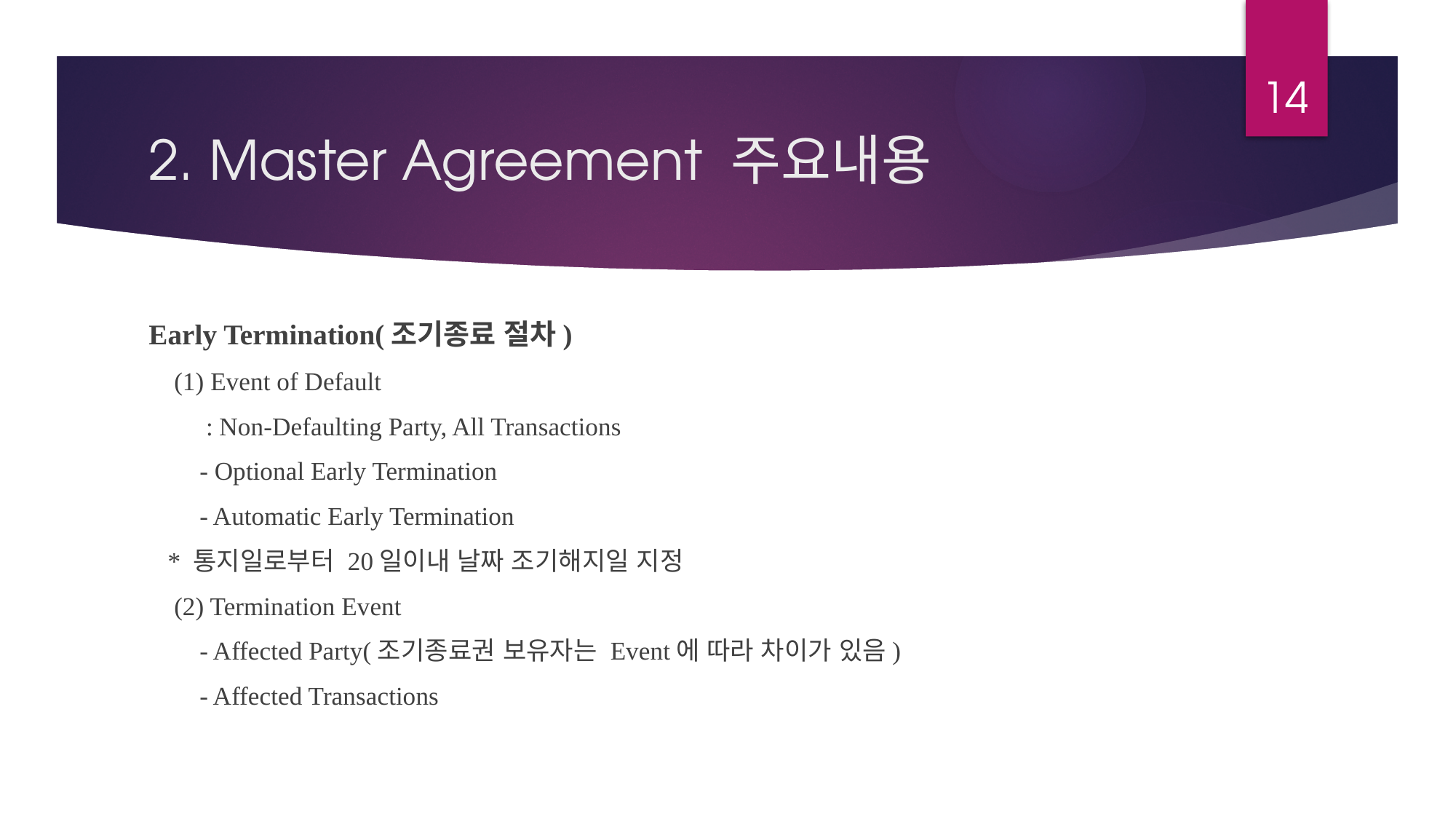

14
# 2. Master Agreement 주요내용
Early Termination(조기종료 절차)
    (1) Event of Default
         : Non-Defaulting Party, All Transactions
        - Optional Early Termination
        - Automatic Early Termination
   * 통지일로부터 20일이내 날짜 조기해지일 지정
    (2) Termination Event
        - Affected Party(조기종료권 보유자는 Event에 따라 차이가 있음)
        - Affected Transactions